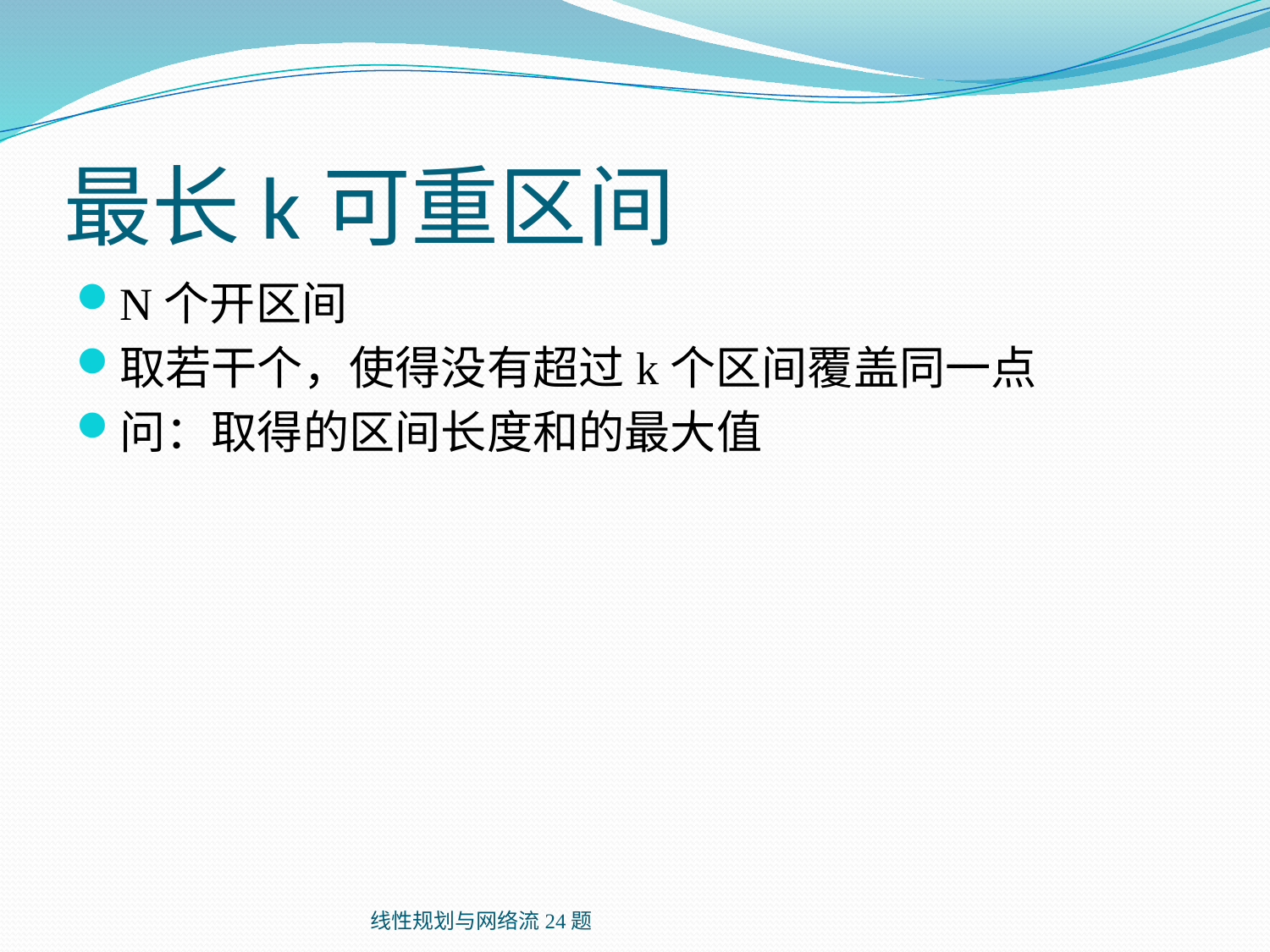

# 最长k可重区间
N个开区间
取若干个，使得没有超过k个区间覆盖同一点
问：取得的区间长度和的最大值
线性规划与网络流24题